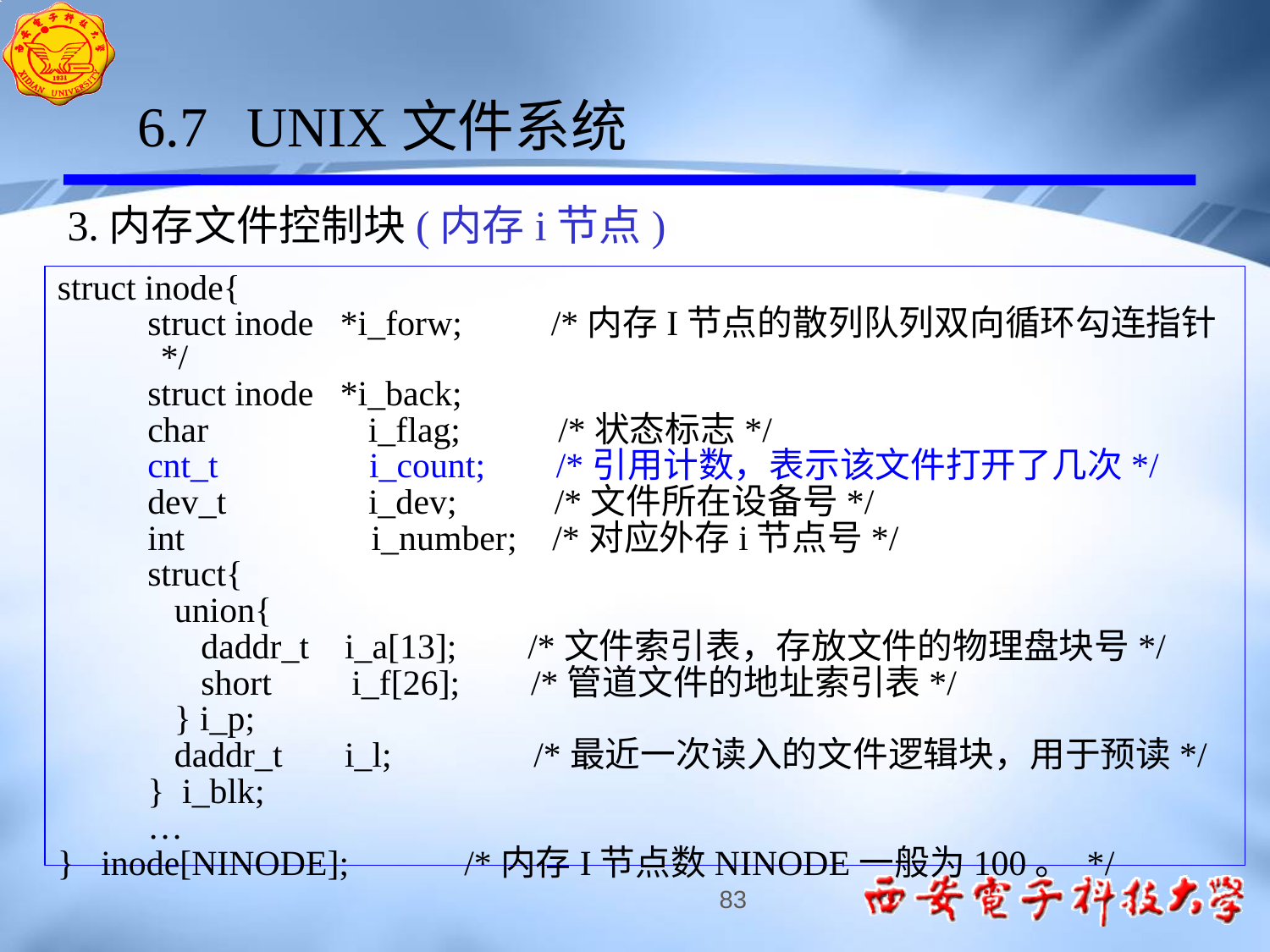

6.7 UNIX文件系统
3.内存文件控制块(内存i节点)
struct inode{
   struct inode   *i_forw;          /*内存I节点的散列队列双向循环勾连指针*/
   struct inode   *i_back;
   char                  i_flag;           /*状态标志*/
   cnt_t                 i_count;        /*引用计数，表示该文件打开了几次*/
   dev_t                i_dev;           /*文件所在设备号*/
   int                     i_number;    /*对应外存i节点号*/
   struct{
      union{
         daddr_t    i_a[13];        /*文件索引表，存放文件的物理盘块号*/
         short         i_f[26];        /*管道文件的地址索引表*/
      } i_p;
      daddr_t       i_l;                /*最近一次读入的文件逻辑块，用于预读*/
   }  i_blk;
   …
}   inode[NINODE];             /*内存I节点数NINODE一般为100。 */

83